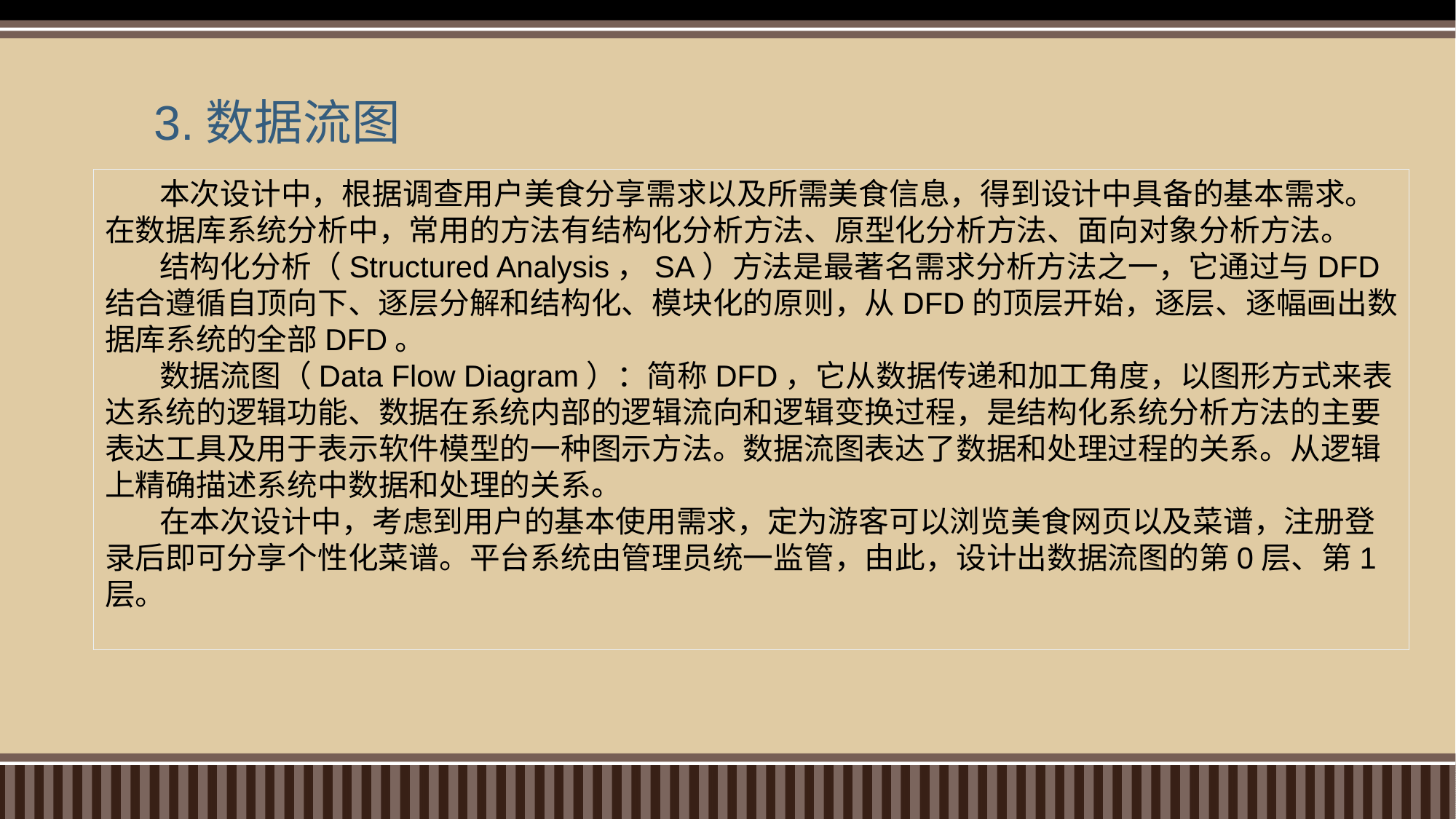

# 3.数据流图
本次设计中，根据调查用户美食分享需求以及所需美食信息，得到设计中具备的基本需求。在数据库系统分析中，常用的方法有结构化分析方法、原型化分析方法、面向对象分析方法。
结构化分析（Structured Analysis，SA）方法是最著名需求分析方法之一，它通过与DFD结合遵循自顶向下、逐层分解和结构化、模块化的原则，从DFD的顶层开始，逐层、逐幅画出数据库系统的全部DFD。
数据流图（Data Flow Diagram）：简称DFD，它从数据传递和加工角度，以图形方式来表达系统的逻辑功能、数据在系统内部的逻辑流向和逻辑变换过程，是结构化系统分析方法的主要表达工具及用于表示软件模型的一种图示方法。数据流图表达了数据和处理过程的关系。从逻辑上精确描述系统中数据和处理的关系。
在本次设计中，考虑到用户的基本使用需求，定为游客可以浏览美食网页以及菜谱，注册登录后即可分享个性化菜谱。平台系统由管理员统一监管，由此，设计出数据流图的第0层、第1层。